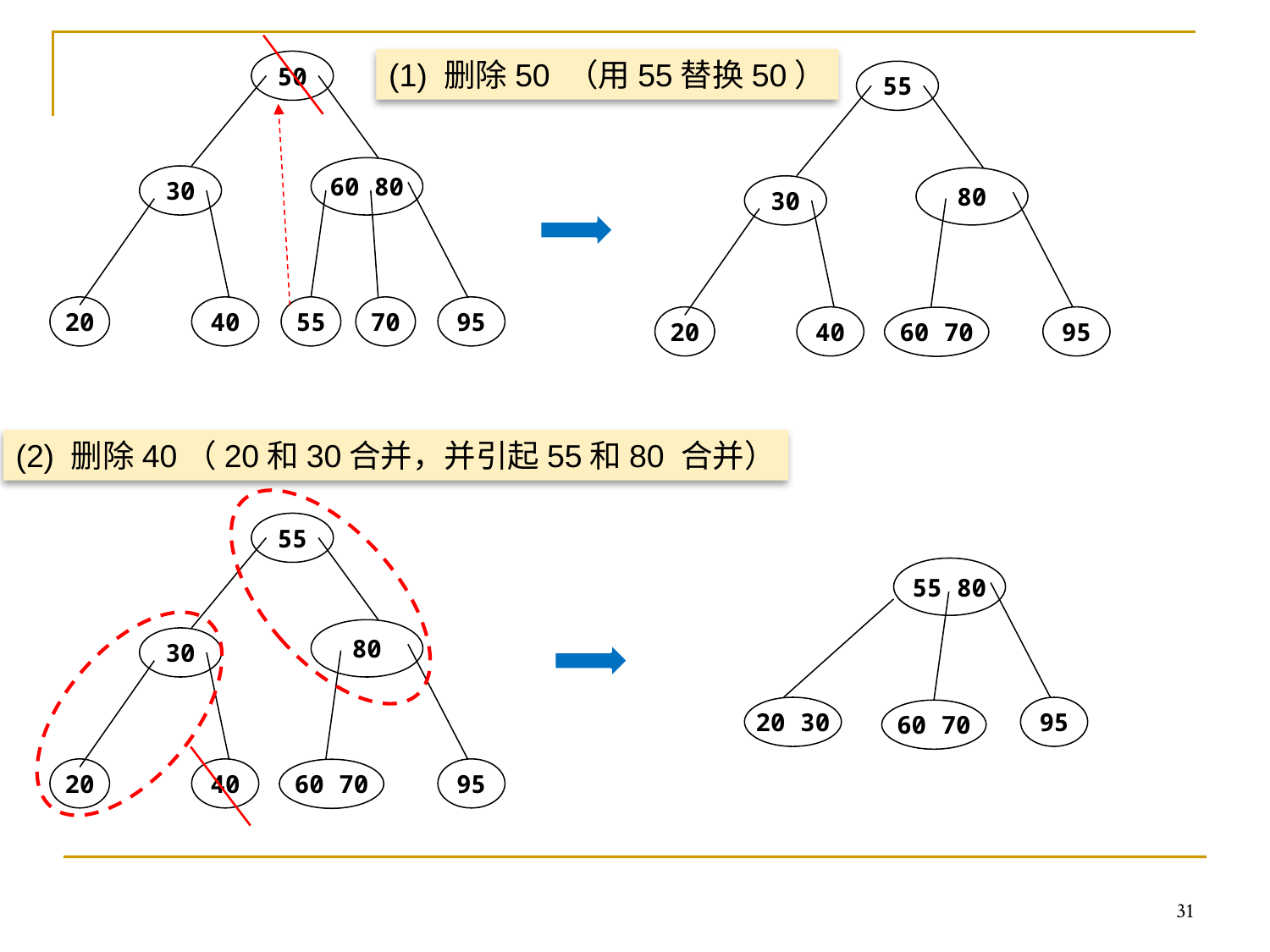

(1) 删除50 （用55替换50）
50

60 80
30

20
40
55
70
95
55

80
30

20
40
95
60 70

(2) 删除40（20和30合并，并引起55和80 合并）

55

80
30

20
40
95
60 70
55 80

20 30
95
60 70

31